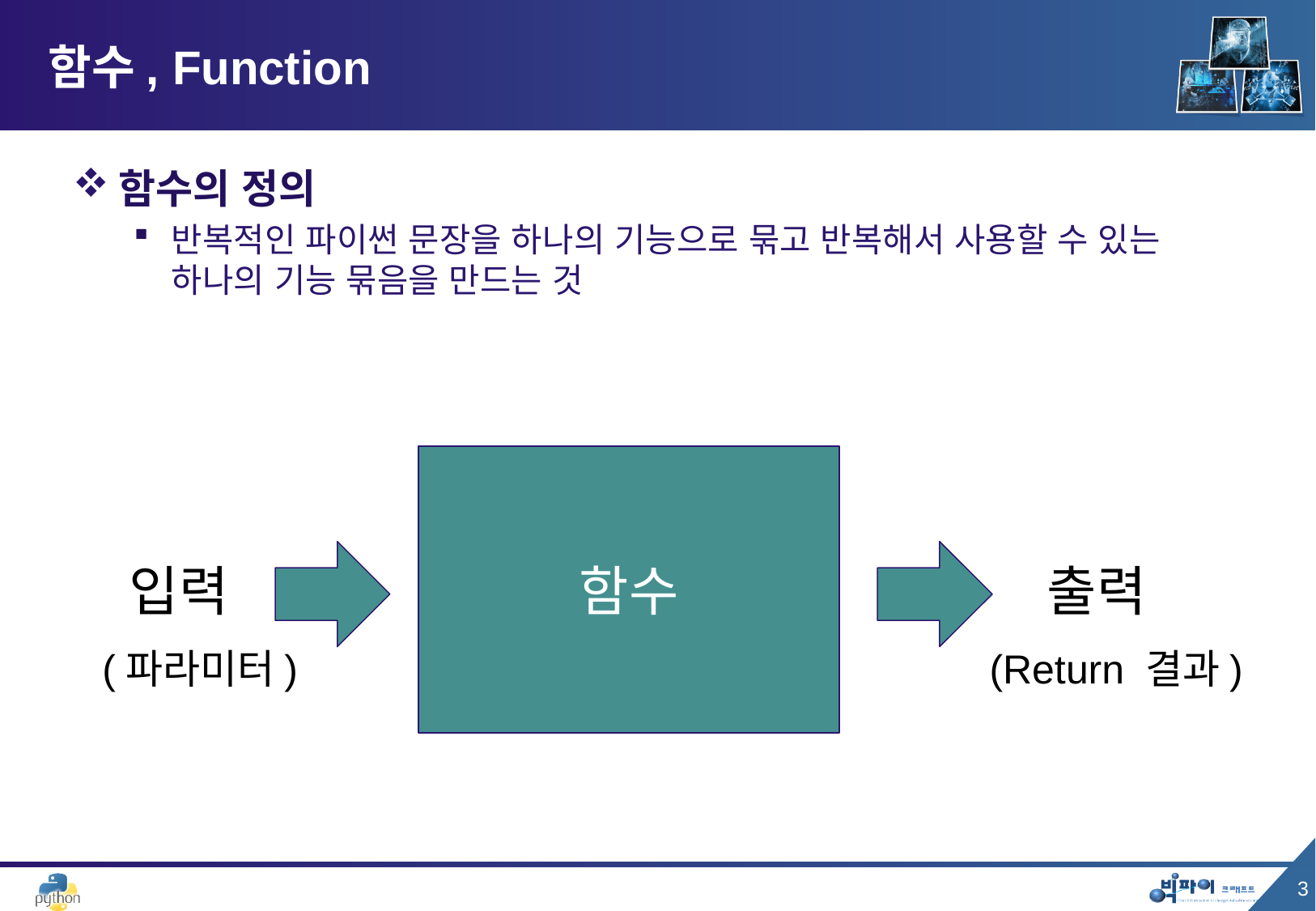

# 함수, Function
함수의 정의
반복적인 파이썬 문장을 하나의 기능으로 묶고 반복해서 사용할 수 있는 하나의 기능 묶음을 만드는 것

입력
함수
출력
(파라미터)
(Return 결과)